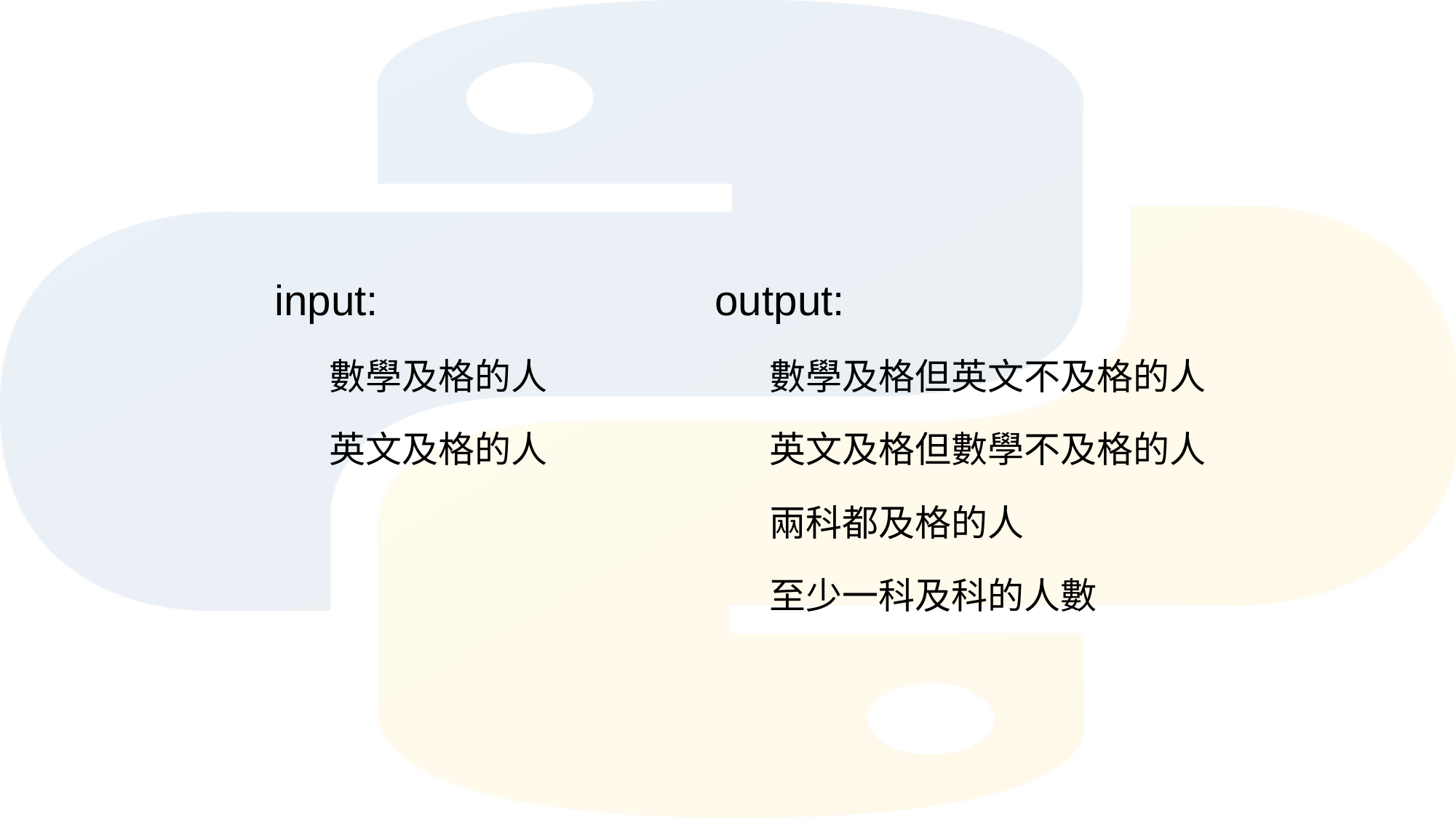

#
input:
數學及格的人
英文及格的人
output:
數學及格但英文不及格的人
英文及格但數學不及格的人
兩科都及格的人
至少一科及科的人數